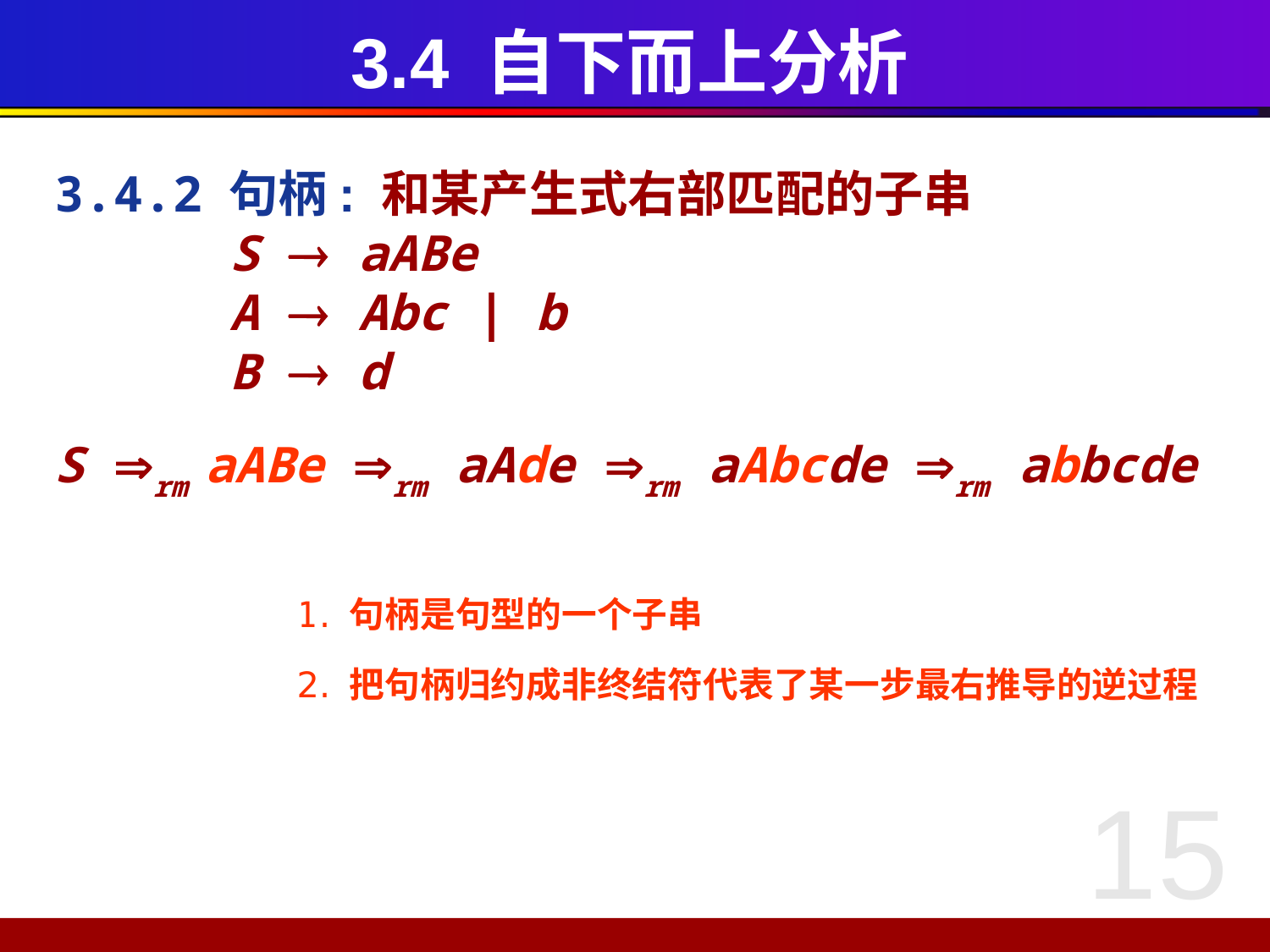

# 3.4 自下而上分析
3.4.2 句柄: 和某产生式右部匹配的子串
		S → aABe
		A → Abc | b
		B → d

S ⇒rm aABe ⇒rm aAde ⇒rm aAbcde ⇒rm abbcde
1. 句柄是句型的一个子串
2. 把句柄归约成非终结符代表了某一步最右推导的逆过程